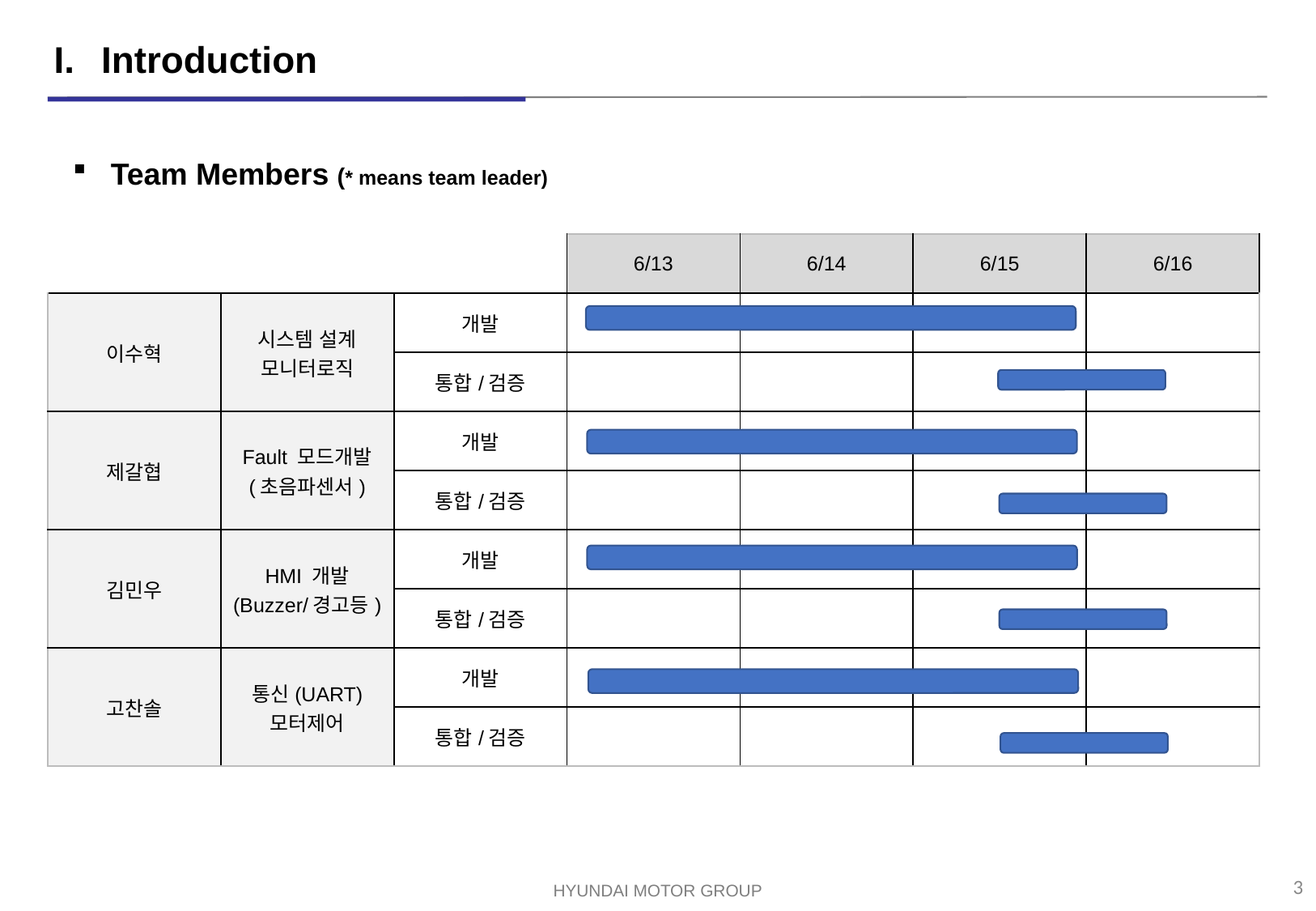

Introduction
Team Members (* means team leader)

|  |  |  | 6/13 | 6/14 | 6/15 | 6/16 |
| --- | --- | --- | --- | --- | --- | --- |
| 이수혁 | 시스템 설계 모니터로직 | 개발 |  |  |  |  |
|  |  | 통합/검증 |  |  |  |  |
| 제갈협 | Fault 모드개발 (초음파센서) | 개발 |  |  |  |  |
|  |  | 통합/검증 |  |  |  |  |
| 김민우 | HMI 개발 (Buzzer/경고등) | 개발 |  |  |  |  |
|  |  | 통합/검증 |  |  |  |  |
| 고찬솔 | 통신(UART) 모터제어 | 개발 |  |  |  |  |
|  |  | 통합/검증 |  |  |  |  |